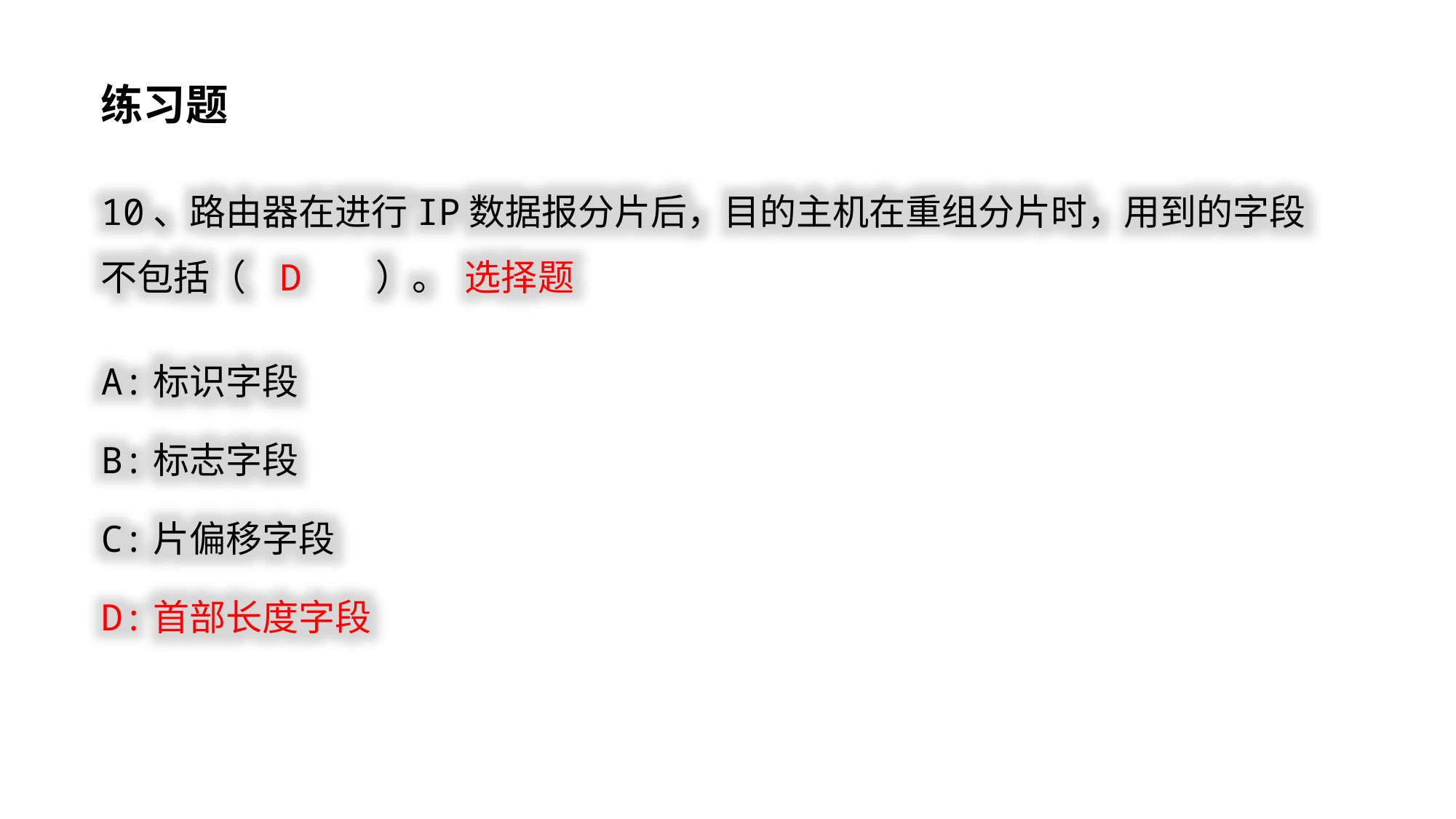

练习题
10、路由器在进行IP数据报分片后，目的主机在重组分片时，用到的字段不包括（   D   ）。  选择题

A:标识字段

B:标志字段

C:片偏移字段

D:首部长度字段